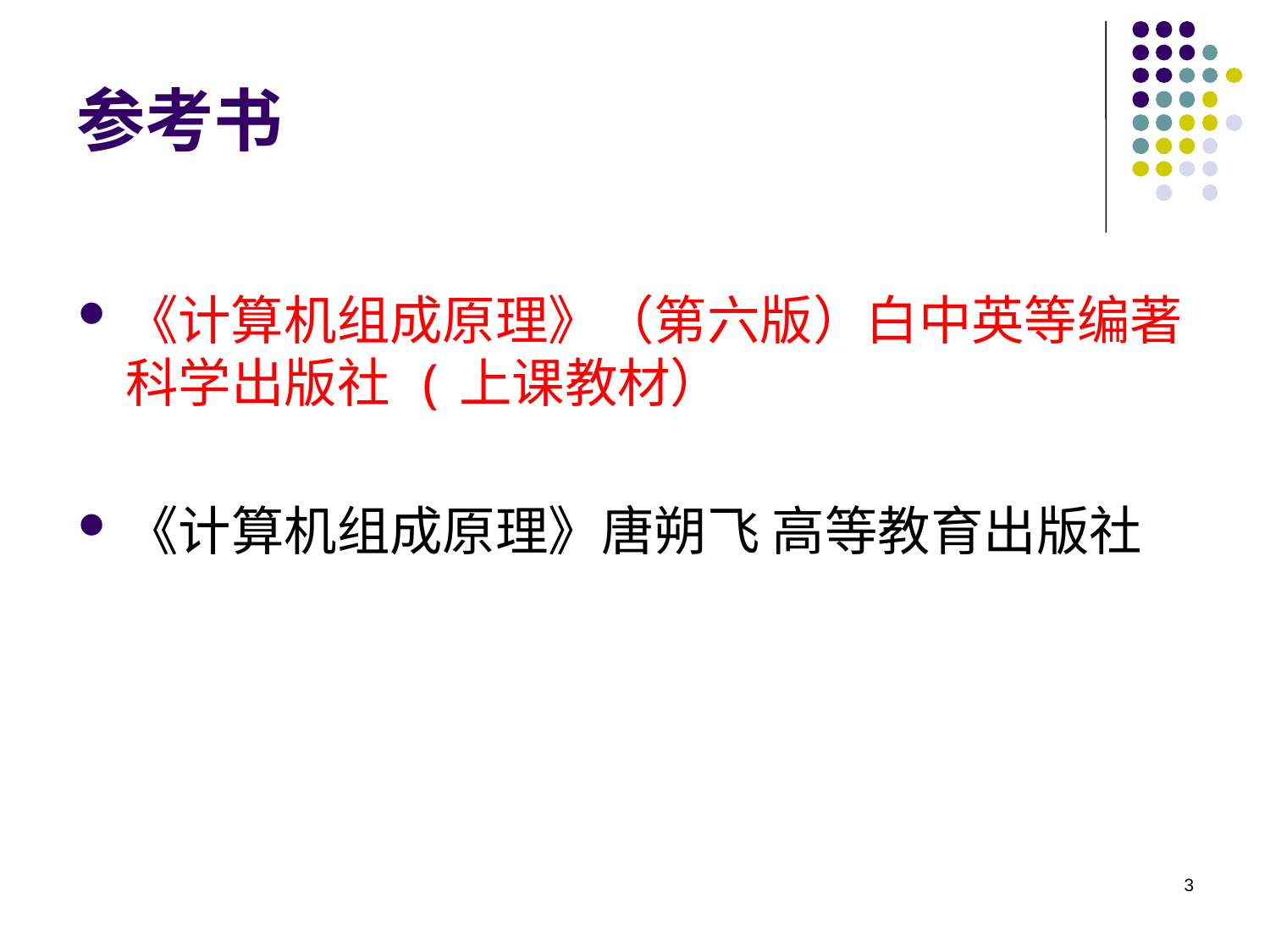

# 参考书
《计算机组成原理》（第六版）白中英等编著 科学出版社 (上课教材）

《计算机组成原理》唐朔飞 高等教育出版社
3